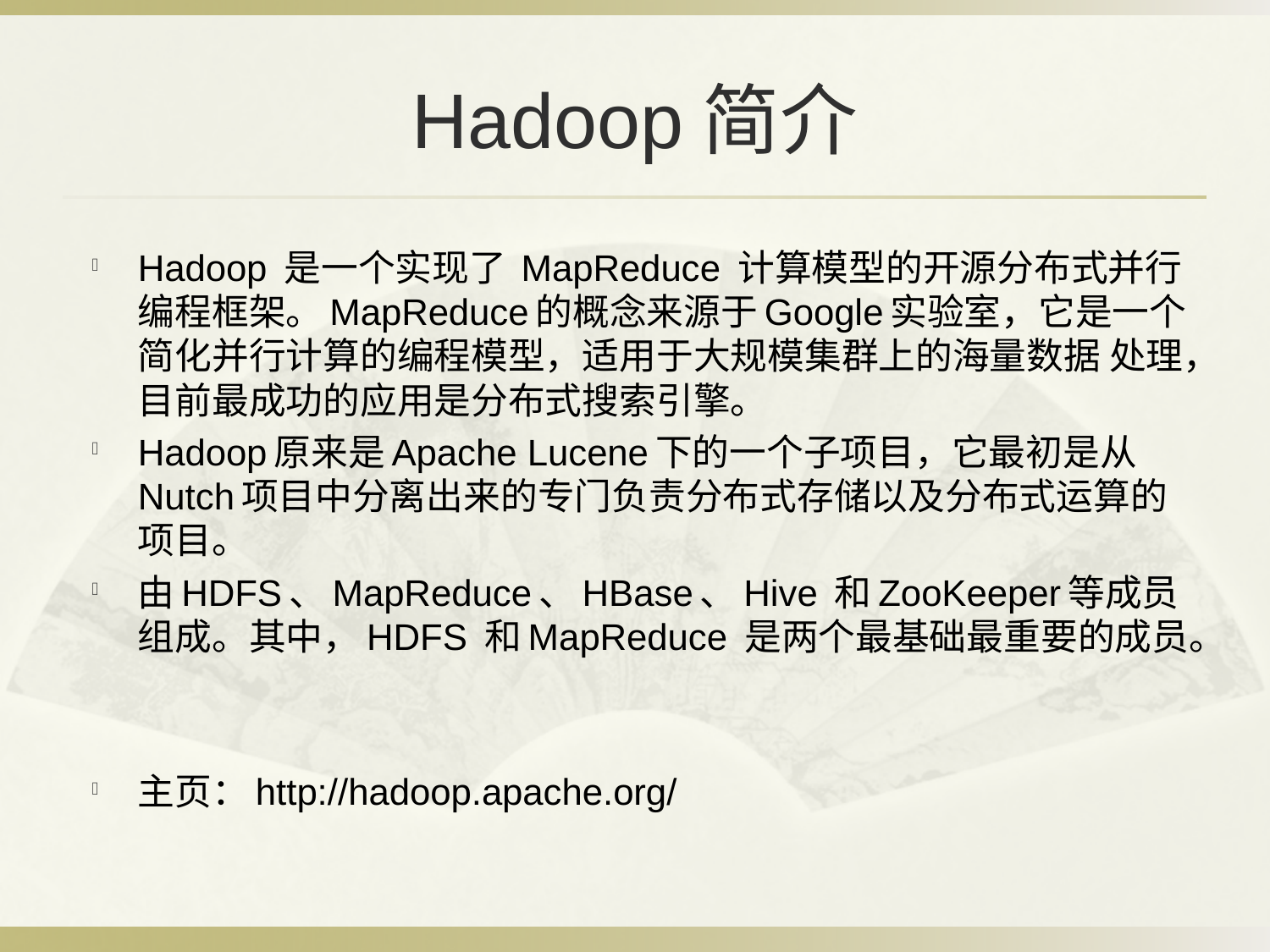

# Hadoop简介
Hadoop 是一个实现了 MapReduce 计算模型的开源分布式并行编程框架。MapReduce的概念来源于Google实验室，它是一个简化并行计算的编程模型，适用于大规模集群上的海量数据 处理，目前最成功的应用是分布式搜索引擎。
Hadoop原来是Apache Lucene下的一个子项目，它最初是从Nutch项目中分离出来的专门负责分布式存储以及分布式运算的项目。
由HDFS、MapReduce、HBase、Hive 和ZooKeeper等成员组成。其中，HDFS 和MapReduce 是两个最基础最重要的成员。

主页：http://hadoop.apache.org/